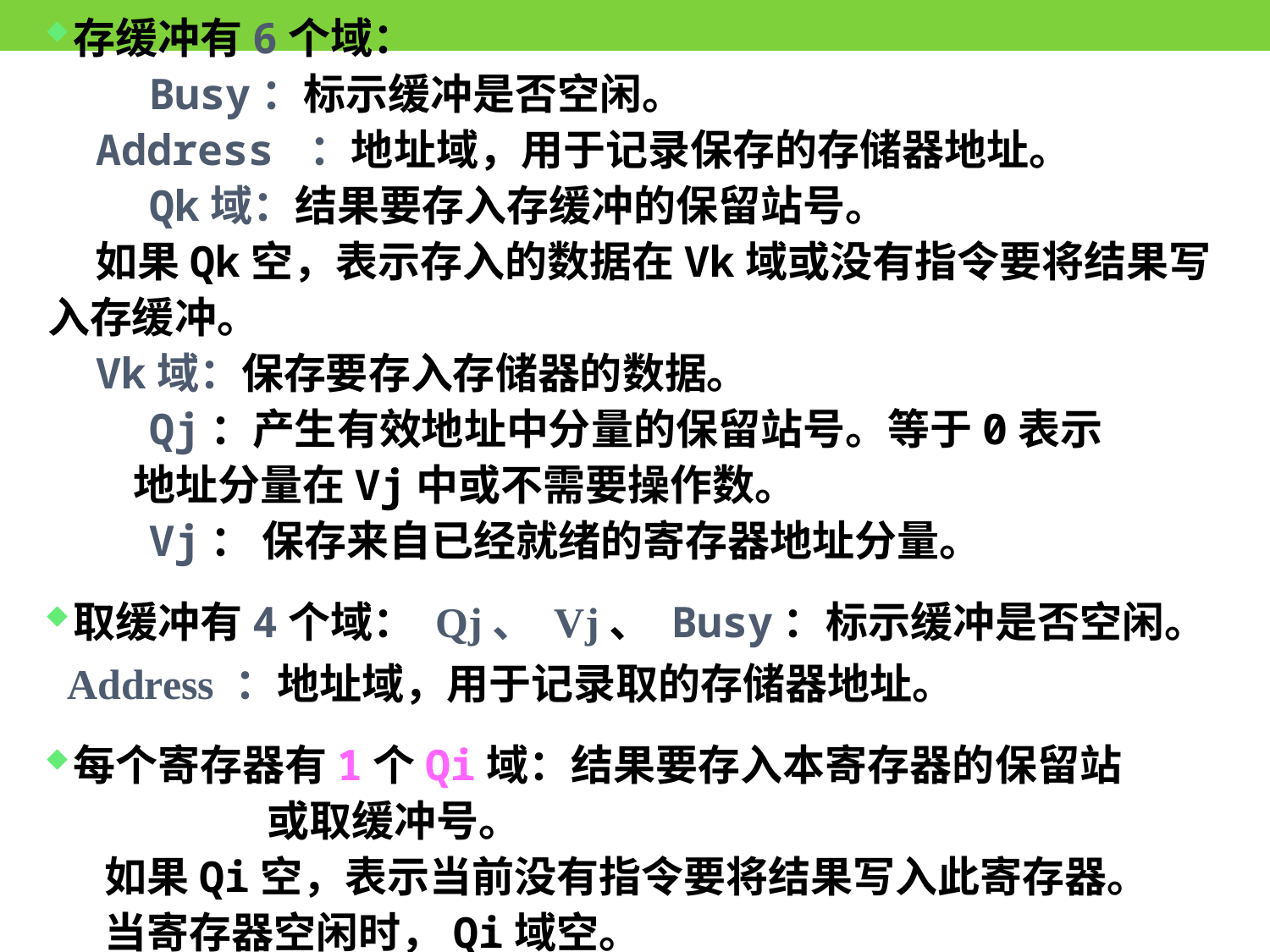

存缓冲有6个域：
    Busy：标示缓冲是否空闲。
    Address ：地址域，用于记录保存的存储器地址。
    Qk域：结果要存入存缓冲的保留站号。
     如果Qk空，表示存入的数据在Vk域或没有指令要将结果写入存缓冲。
    Vk域：保存要存入存储器的数据。
    Qj：产生有效地址中分量的保留站号。等于0表示
         地址分量在Vj中或不需要操作数。
    Vj： 保存来自已经就绪的寄存器地址分量。
取缓冲有4个域： Qj、 Vj、 Busy：标示缓冲是否空闲。
 Address ：地址域，用于记录取的存储器地址。
每个寄存器有1个Qi域：结果要存入本寄存器的保留站
                      或取缓冲号。
      如果Qi空，表示当前没有指令要将结果写入此寄存器。
      当寄存器空闲时，Qi域空。
62